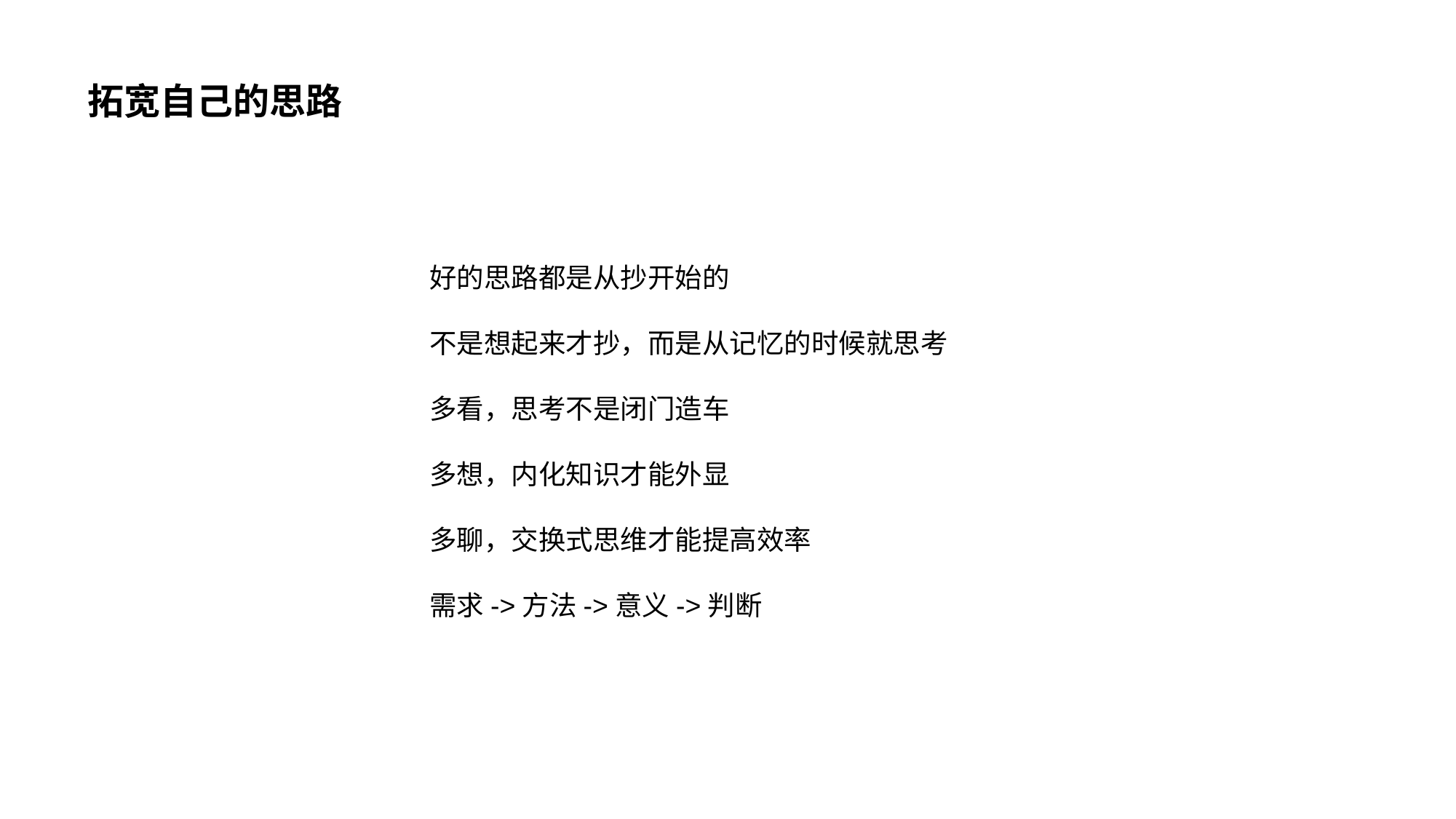

拓宽自己的思路
好的思路都是从抄开始的

不是想起来才抄，而是从记忆的时候就思考

多看，思考不是闭门造车

多想，内化知识才能外显

多聊，交换式思维才能提高效率

需求->方法->意义->判断